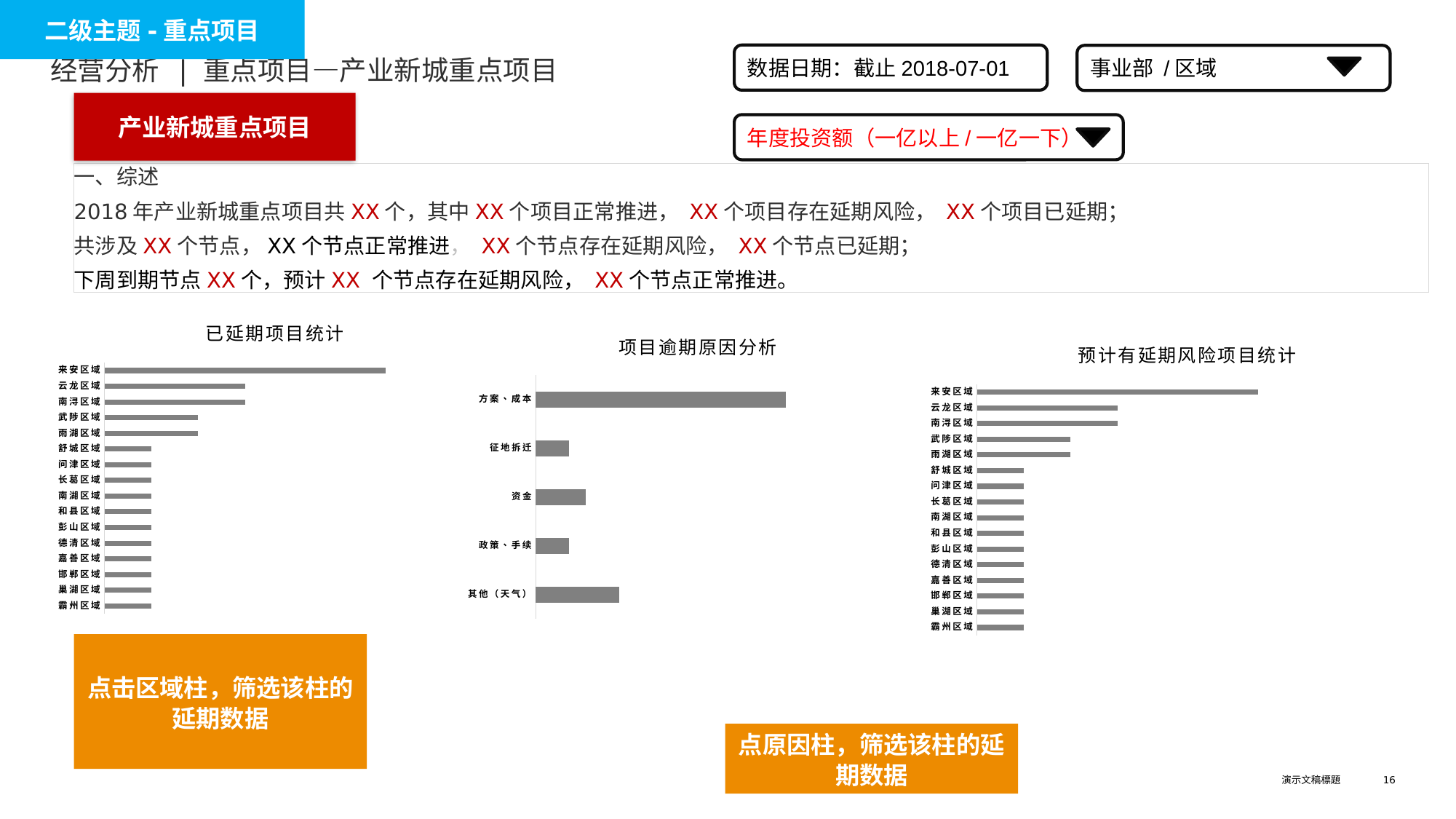

二级主题-重点项目
数据日期：截止2018-07-01
事业部 /区域
经营分析  | 重点项目—产业新城重点项目

产业新城重点项目
年度投资额（一亿以上/一亿一下）

一、综述
2018年产业新城重点项目共XX个，其中XX个项目正常推进， XX个项目存在延期风险， XX个项目已延期；
共涉及XX个节点，XX个节点正常推进， XX个节点存在延期风险， XX个节点已延期；
下周到期节点XX个，预计XX 个节点存在延期风险， XX个节点正常推进。

### Chart: 已延期项目统计

| Category | 项目数 |
|---|---|
| 霸州区域 | 1.0 |
| 巢湖区域 | 1.0 |
| 邯郸区域 | 1.0 |
| 嘉善区域 | 1.0 |
| 德清区域 | 1.0 |
| 彭山区域 | 1.0 |
| 和县区域 | 1.0 |
| 南湖区域 | 1.0 |
| 长葛区域 | 1.0 |
| 问津区域 | 1.0 |
| 舒城区域 | 1.0 |
| 雨湖区域 | 2.0 |
| 武陟区域 | 2.0 |
| 南浔区域 | 3.0 |
| 云龙区域 | 3.0 |
| 来安区域 | 6.0 |

### Chart: 项目逾期原因分析

| Category | 项目数 |
|---|---|
| 方案、成本 | 15.0 |
| 征地拆迁 | 2.0 |
| 资金 | 3.0 |
| 政策、手续 | 2.0 |
| 其他（天气） | 5.0 |

### Chart: 预计有延期风险项目统计

| Category | 项目数 |
|---|---|
| 霸州区域 | 1.0 |
| 巢湖区域 | 1.0 |
| 邯郸区域 | 1.0 |
| 嘉善区域 | 1.0 |
| 德清区域 | 1.0 |
| 彭山区域 | 1.0 |
| 和县区域 | 1.0 |
| 南湖区域 | 1.0 |
| 长葛区域 | 1.0 |
| 问津区域 | 1.0 |
| 舒城区域 | 1.0 |
| 雨湖区域 | 2.0 |
| 武陟区域 | 2.0 |
| 南浔区域 | 3.0 |
| 云龙区域 | 3.0 |
| 来安区域 | 6.0 |
点击区域柱，筛选该柱的延期数据
点原因柱，筛选该柱的延期数据